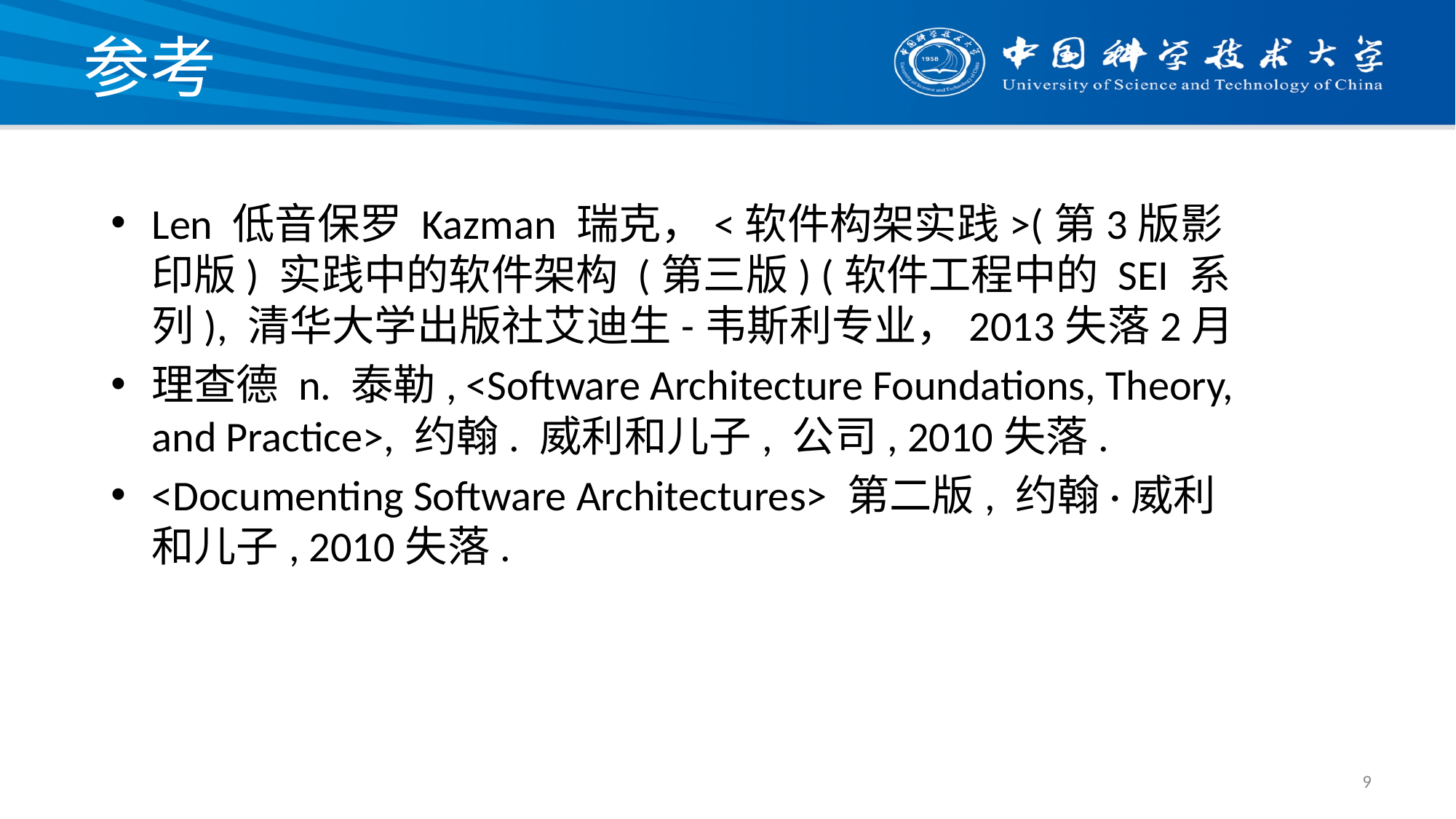

# 参考
Len 低音保罗 Kazman 瑞克，<软件构架实践>(第3版影印版) 实践中的软件架构 (第三版) (软件工程中的 SEI 系列), 清华大学出版社艾迪生-韦斯利专业，2013失落2月
理查德 n. 泰勒, <Software Architecture Foundations, Theory, and Practice>, 约翰. 威利和儿子, 公司, 2010失落.
<Documenting Software Architectures> 第二版, 约翰·威利和儿子, 2010失落.
9